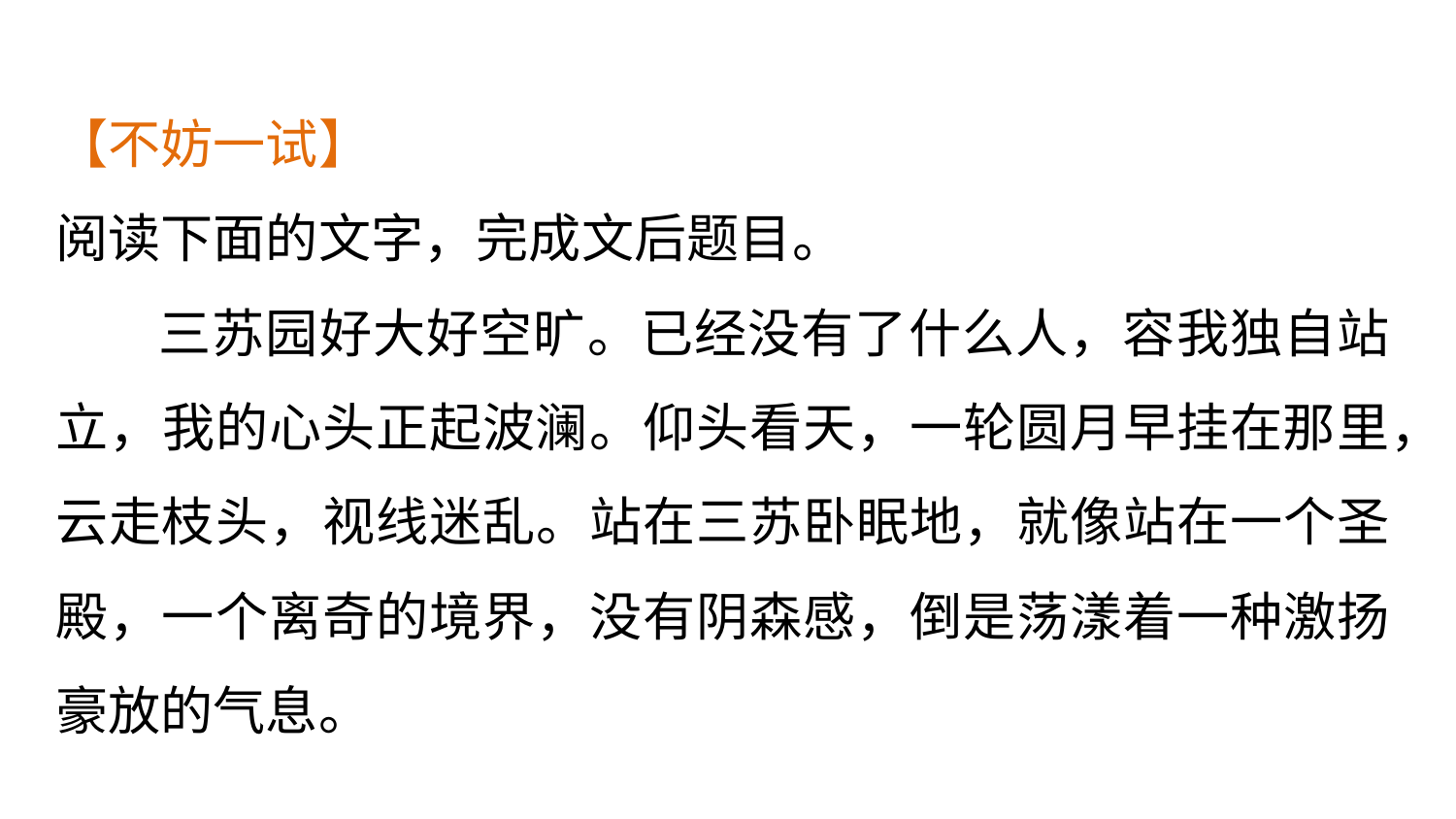

【不妨一试】
阅读下面的文字，完成文后题目。
       三苏园好大好空旷。已经没有了什么人，容我独自站立，我的心头正起波澜。仰头看天，一轮圆月早挂在那里，云走枝头，视线迷乱。站在三苏卧眠地，就像站在一个圣殿，一个离奇的境界，没有阴森感，倒是荡漾着一种激扬豪放的气息。